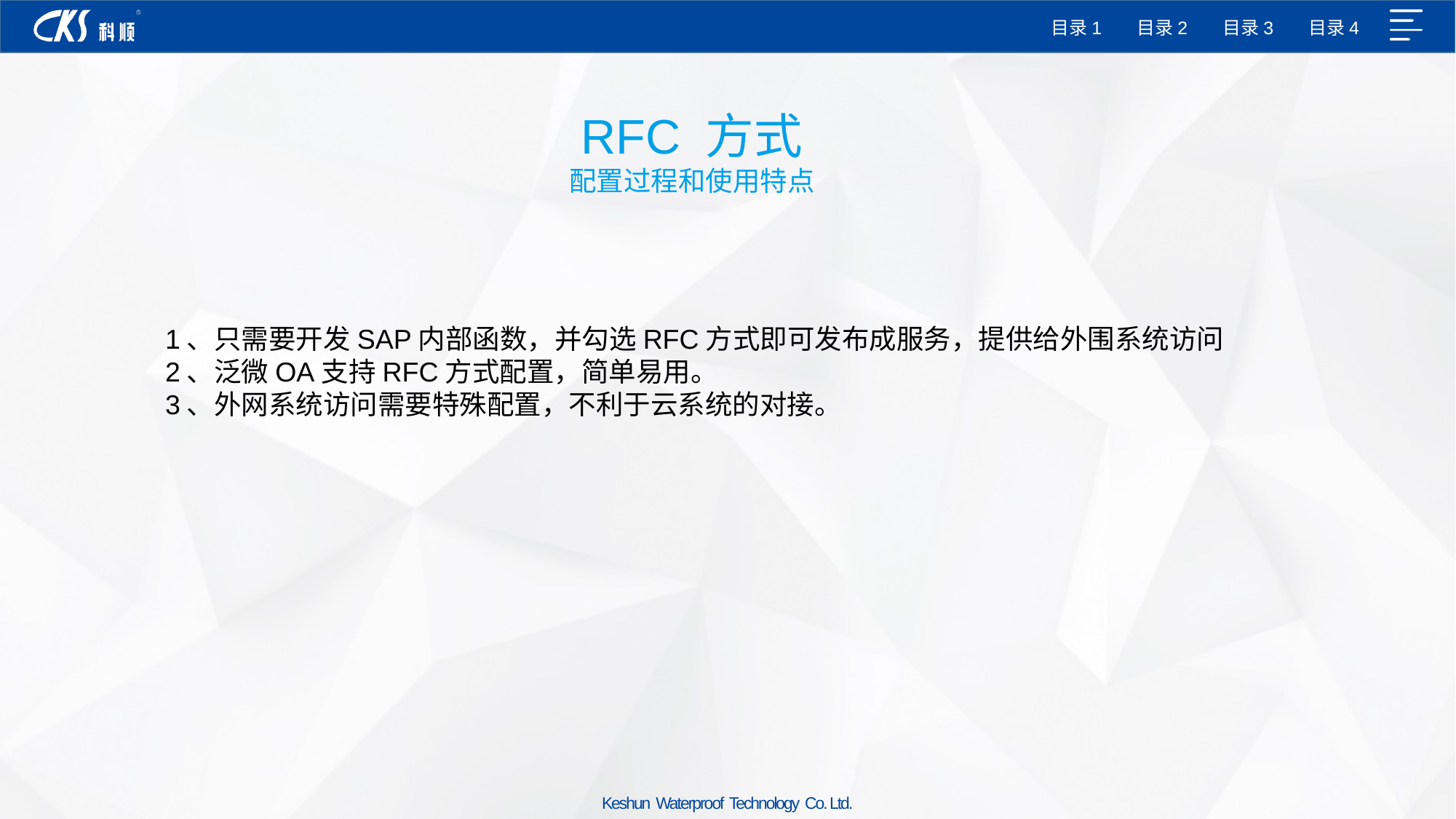

RFC 方式
配置过程和使用特点
1、只需要开发SAP内部函数，并勾选RFC方式即可发布成服务，提供给外围系统访问
2、泛微OA支持RFC方式配置，简单易用。
3、外网系统访问需要特殊配置，不利于云系统的对接。